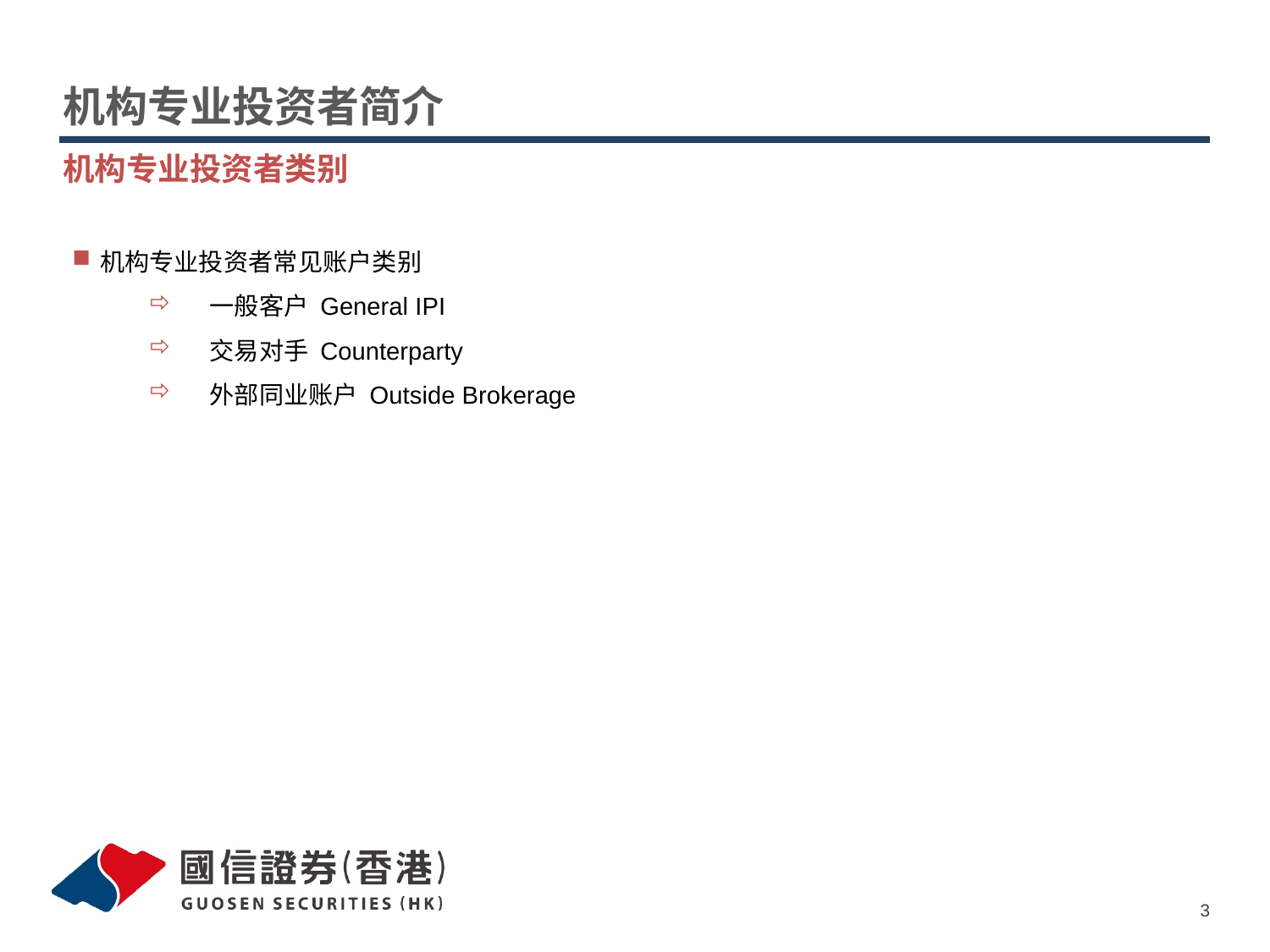

# 机构专业投资者简介
机构专业投资者类别
机构专业投资者常见账户类别
 　一般客户 General IPI
 　交易对手 Counterparty
 　外部同业账户 Outside Brokerage